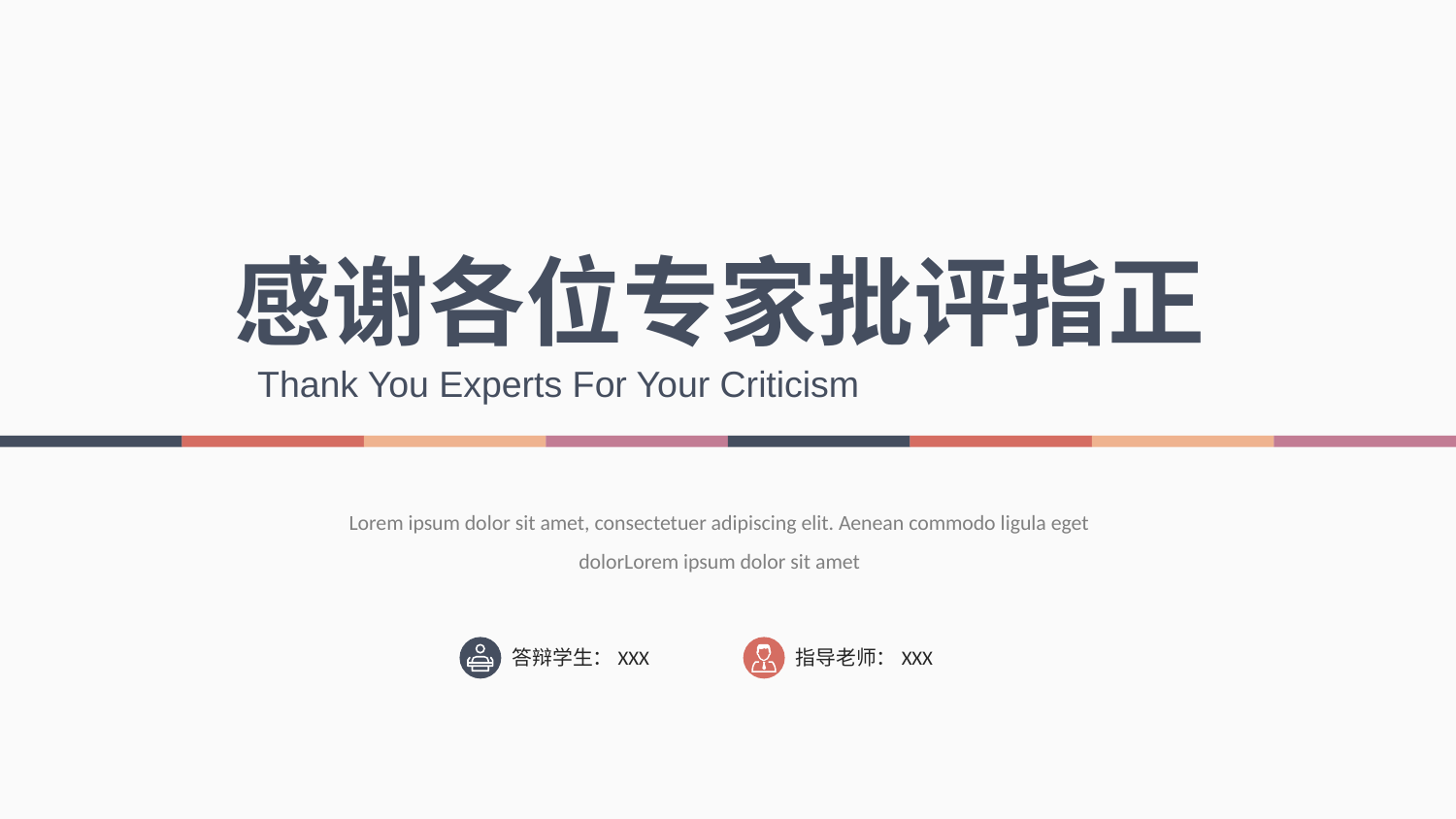

感谢各位专家批评指正
Thank You Experts For Your Criticism

Lorem ipsum dolor sit amet, consectetuer adipiscing elit. Aenean commodo ligula eget dolorLorem ipsum dolor sit amet

答辩学生：XXX
指导老师：XXX